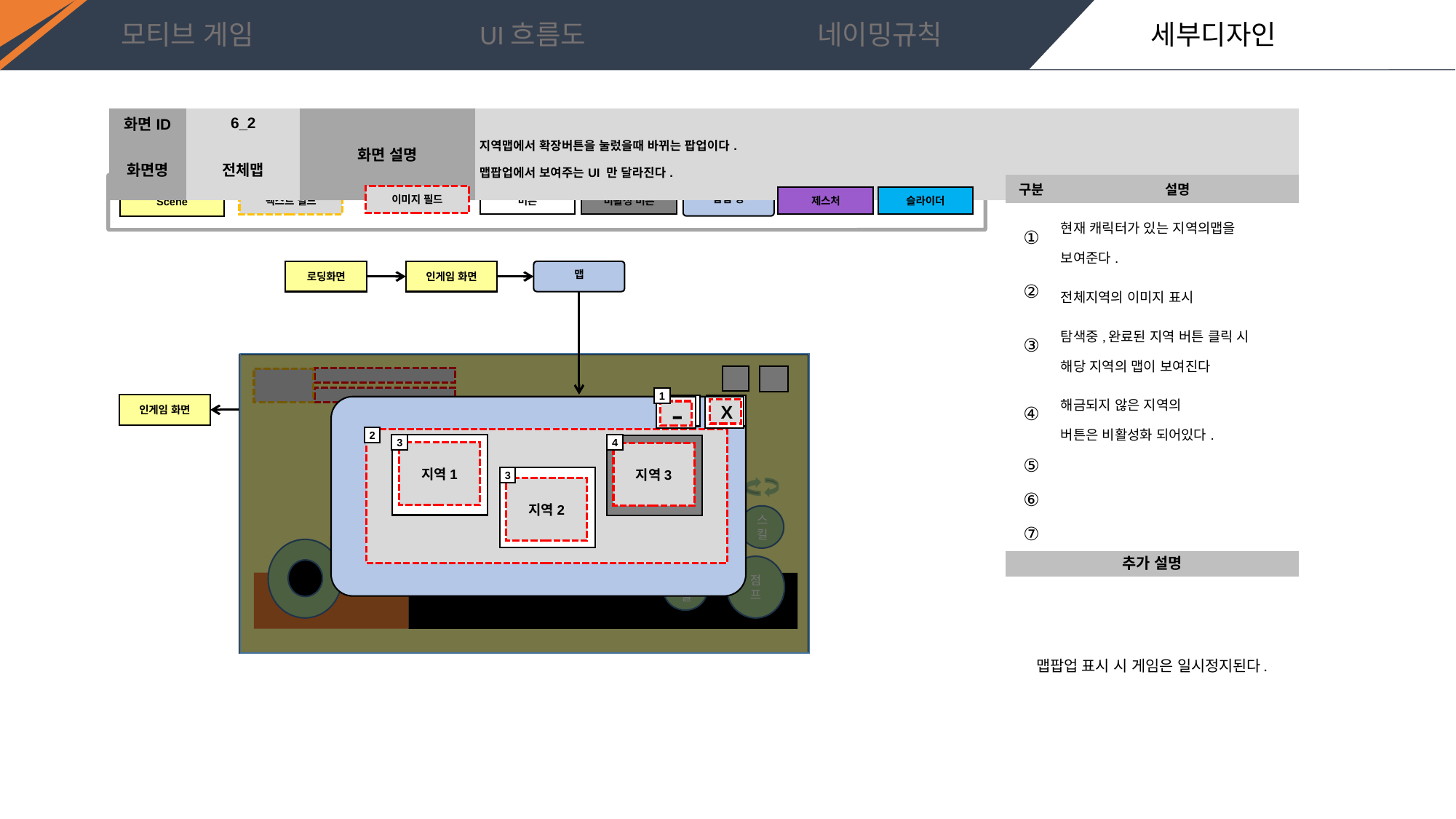

| 화면ID | 6\_2 | 화면 설명 | 지역맵에서 확장버튼을 눌렀을때 바뀌는 팝업이다. 맵팝업에서 보여주는UI 만 달라진다. |
| --- | --- | --- | --- |
| 화면명 | 전체맵 |  |  |

| 구분 | 설명 |
| --- | --- |
| ① | 현재 캐릭터가 있는 지역의맵을 보여준다. |
| ② | 전체지역의 이미지 표시 |
| ③ | 탐색중,완료된 지역 버튼 클릭 시 해당 지역의 맵이 보여진다 |
| ④ | 해금되지 않은 지역의 버튼은 비활성화 되어있다. |
| ⑤ |  |
| ⑥ |  |
| ⑦ |  |
| 추가 설명 |  |
| 맵팝업 표시 시 게임은 일시정지된다. |  |
팝업 창
이미지 필드
Scene
비활성 버튼
슬라이더
제스처
텍스트 필드
버튼
로딩화면
인게임 화면
맵

스킬

점프
스킬

1
인게임 화면

X
-
2

3
4

지역1
지역3
3

지역2